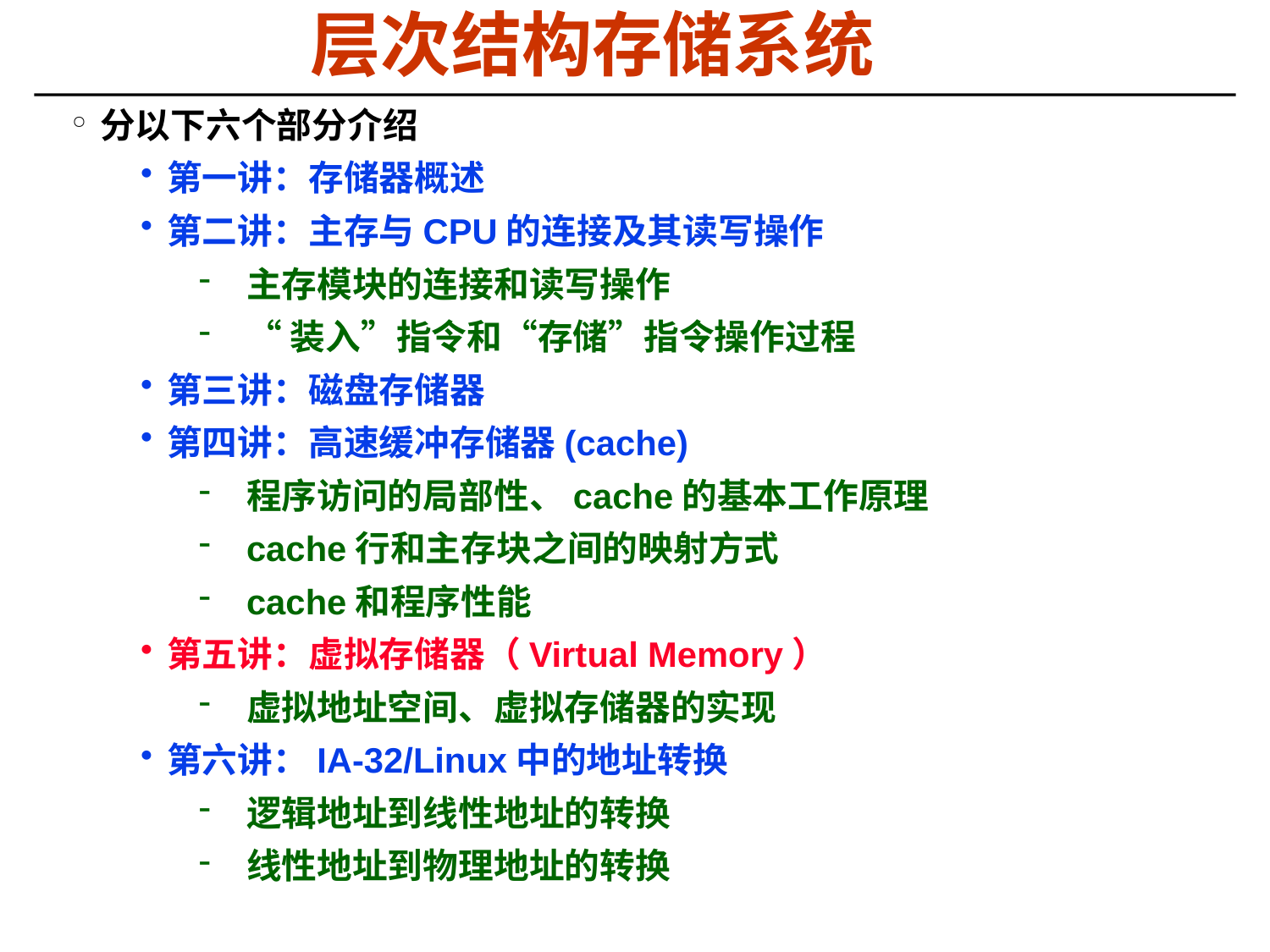

# 层次结构存储系统
分以下六个部分介绍
第一讲：存储器概述
第二讲：主存与CPU的连接及其读写操作
主存模块的连接和读写操作
“装入”指令和“存储”指令操作过程
第三讲：磁盘存储器
第四讲：高速缓冲存储器(cache)
程序访问的局部性、cache的基本工作原理
cache行和主存块之间的映射方式
cache和程序性能
第五讲：虚拟存储器（Virtual Memory）
虚拟地址空间、虚拟存储器的实现
第六讲：IA-32/Linux中的地址转换
逻辑地址到线性地址的转换
线性地址到物理地址的转换